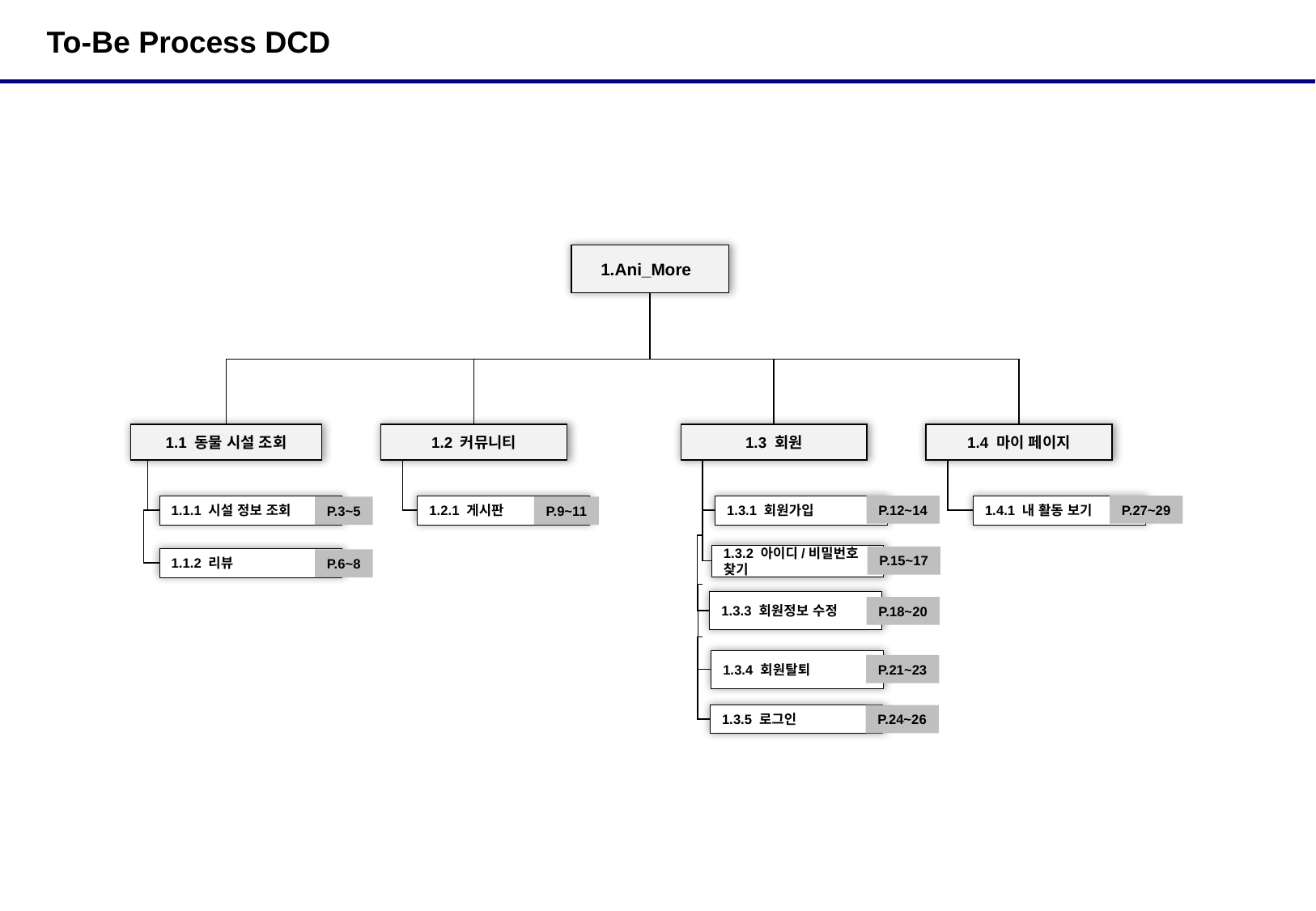

# To-Be Process DCD
1.Ani_More
1.1 동물 시설 조회

1.2 커뮤니티

1.3 회원

1.4 마이 페이지

P.27~29
P.12~14
1.3.1 회원가입
1.1.1 시설 정보 조회
1.2.1 게시판
1.4.1 내 활동 보기
P.3~5
P.9~11
1.3.2 아이디/비밀번호 찾기
P.15~17
1.1.2 리뷰
P.6~8
1.3.3 회원정보 수정
P.18~20
1.3.4 회원탈퇴
P.21~23
1.3.5 로그인
P.24~26